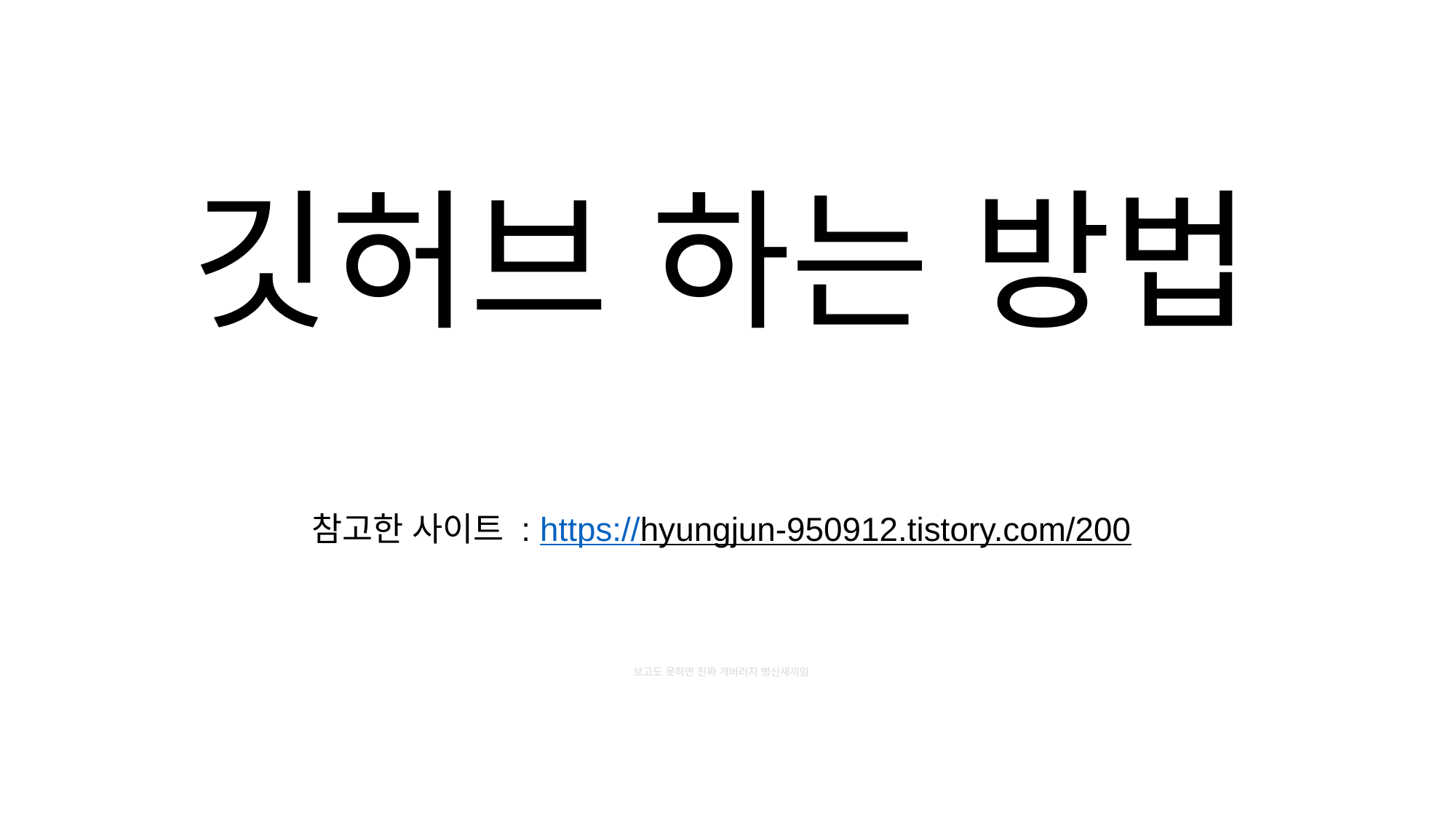

# 깃허브 하는 방법 참고한 사이트 : https://hyungjun-950912.tistory.com/200 보고도 못하면 진짜 개버러지 병신새끼임